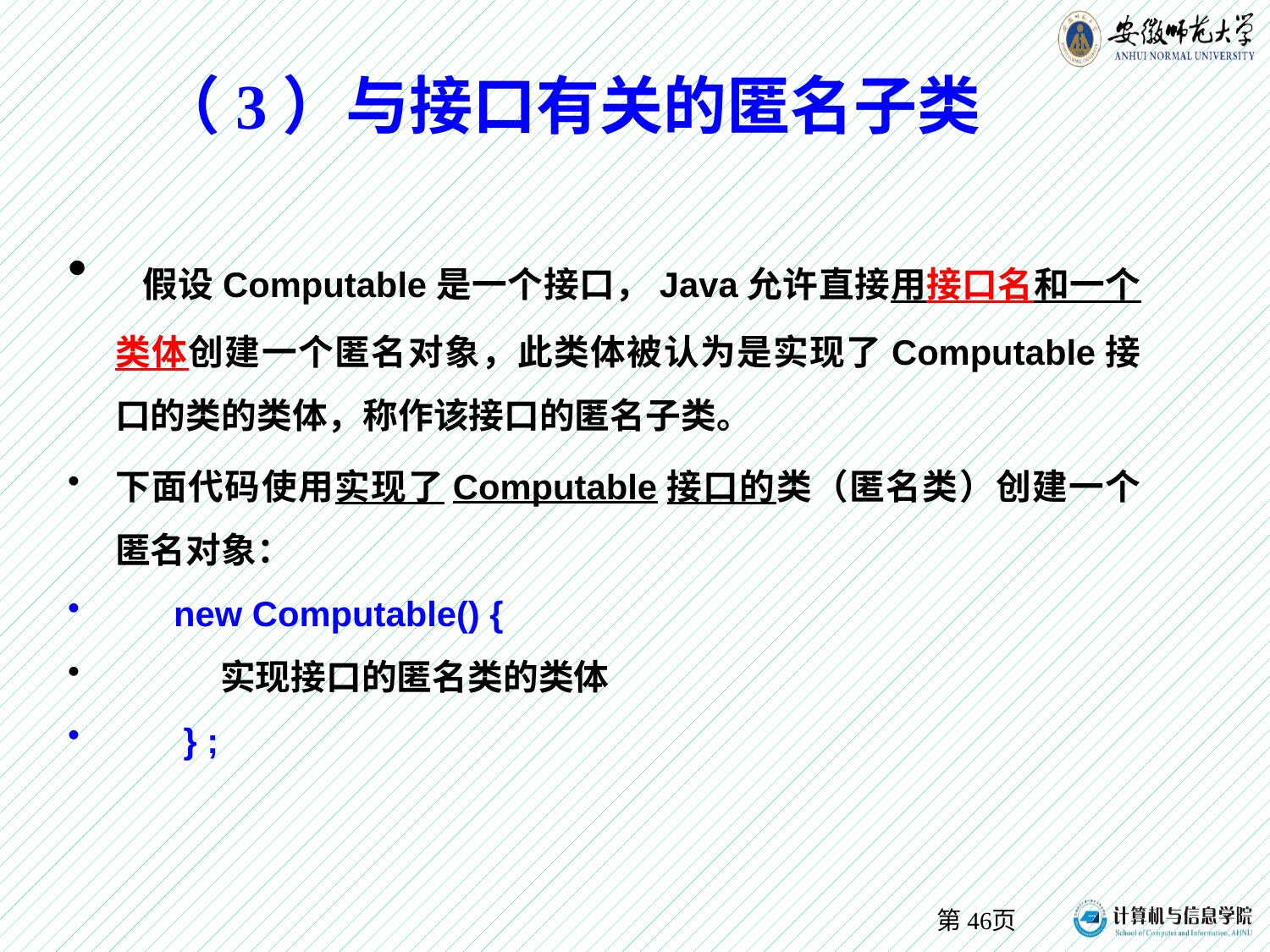

# （3）与接口有关的匿名子类
 假设Computable是一个接口，Java允许直接用接口名和一个类体创建一个匿名对象，此类体被认为是实现了Computable接口的类的类体，称作该接口的匿名子类。
下面代码使用实现了Computable接口的类（匿名类）创建一个匿名对象：
      new Computable() {
            实现接口的匿名类的类体
       } ;
第46页